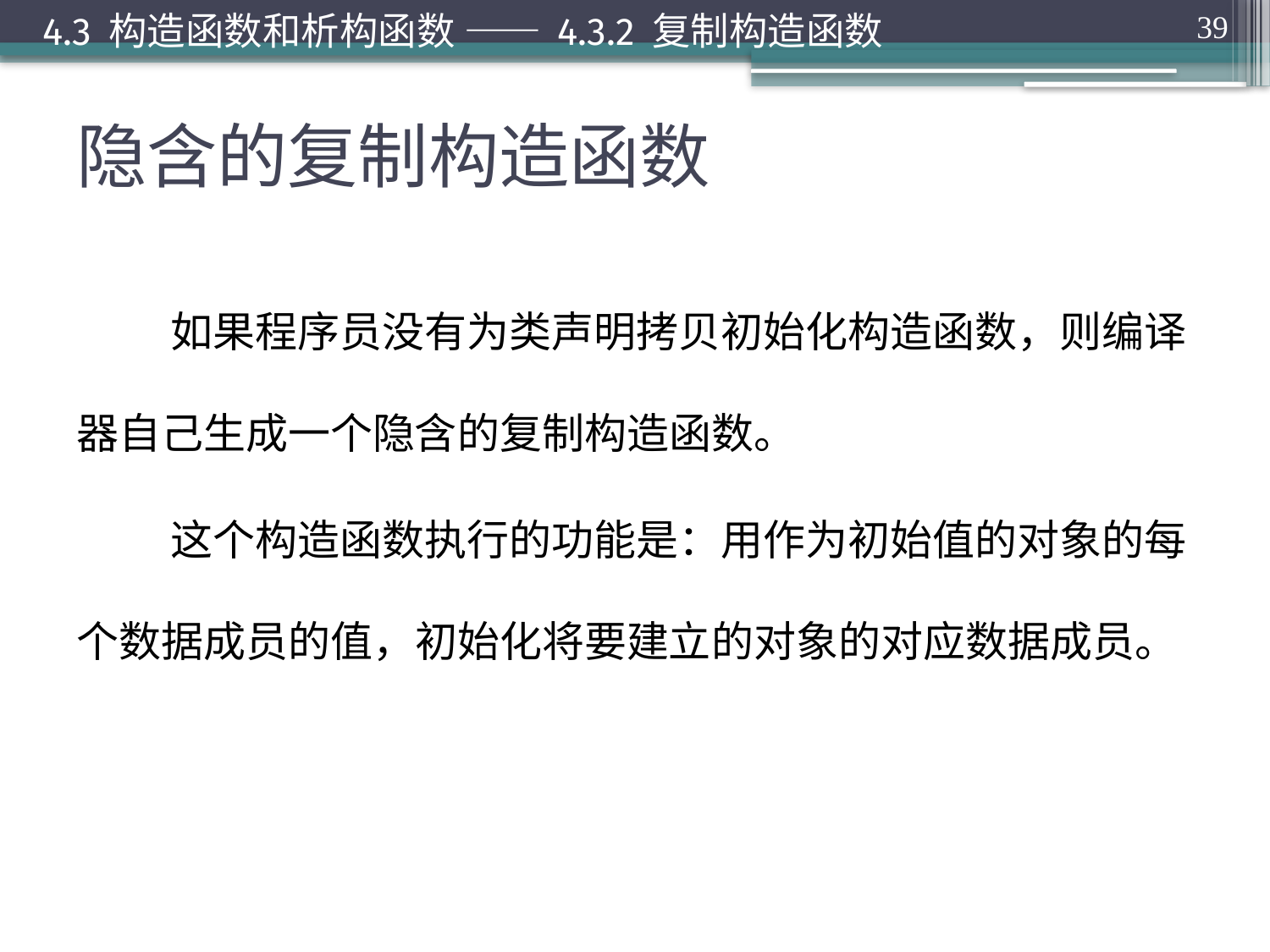

4.3 构造函数和析构函数 —— 4.3.2 复制构造函数
39
# 隐含的复制构造函数
如果程序员没有为类声明拷贝初始化构造函数，则编译器自己生成一个隐含的复制构造函数。
这个构造函数执行的功能是：用作为初始值的对象的每个数据成员的值，初始化将要建立的对象的对应数据成员。